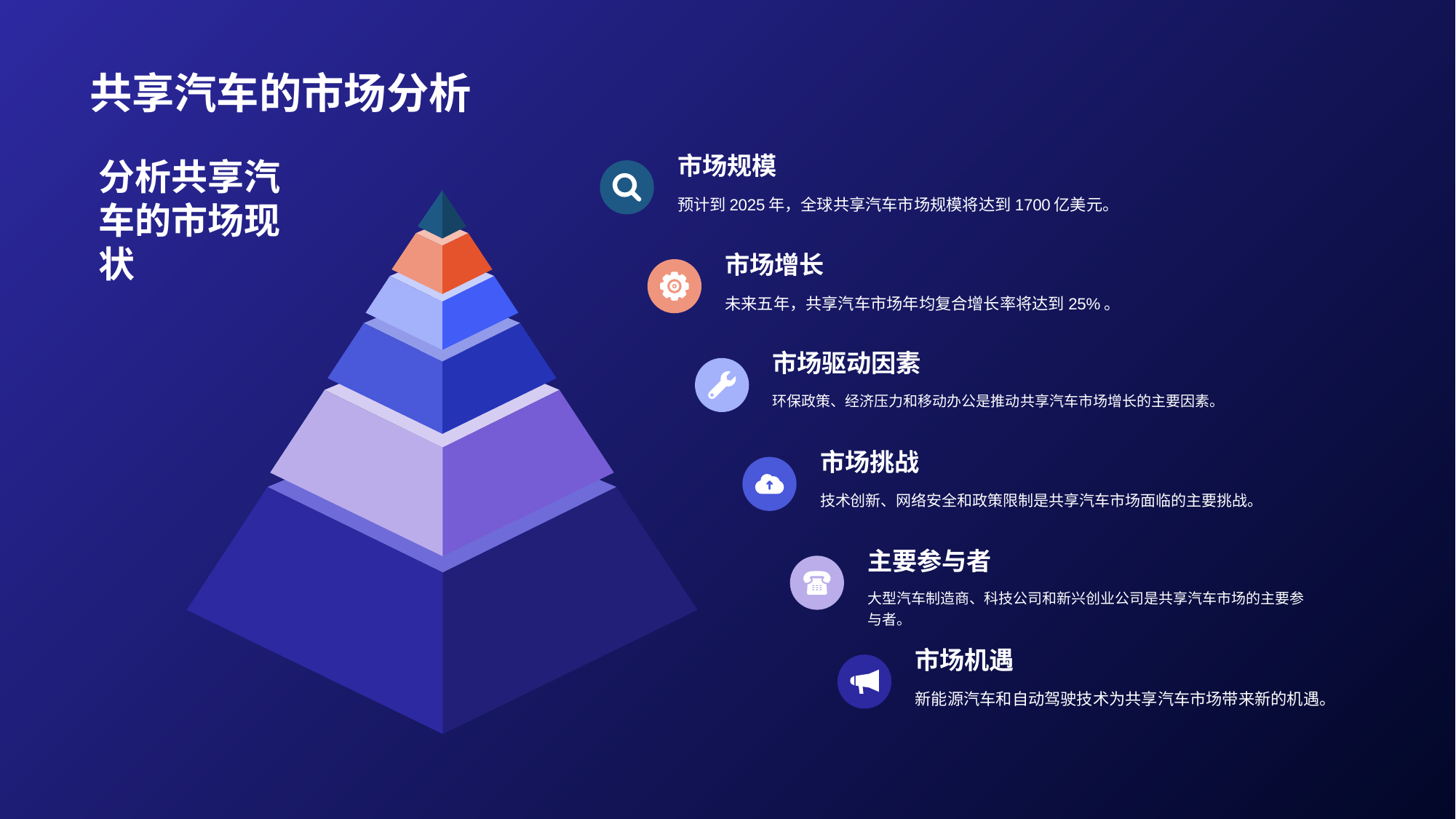

# 共享汽车的市场分析
市场规模
预计到2025年，全球共享汽车市场规模将达到1700亿美元。

市场增长
未来五年，共享汽车市场年均复合增长率将达到25%。

市场驱动因素
环保政策、经济压力和移动办公是推动共享汽车市场增长的主要因素。

市场挑战
技术创新、网络安全和政策限制是共享汽车市场面临的主要挑战。

主要参与者
大型汽车制造商、科技公司和新兴创业公司是共享汽车市场的主要参与者。

市场机遇
新能源汽车和自动驾驶技术为共享汽车市场带来新的机遇。

分析共享汽车的市场现状